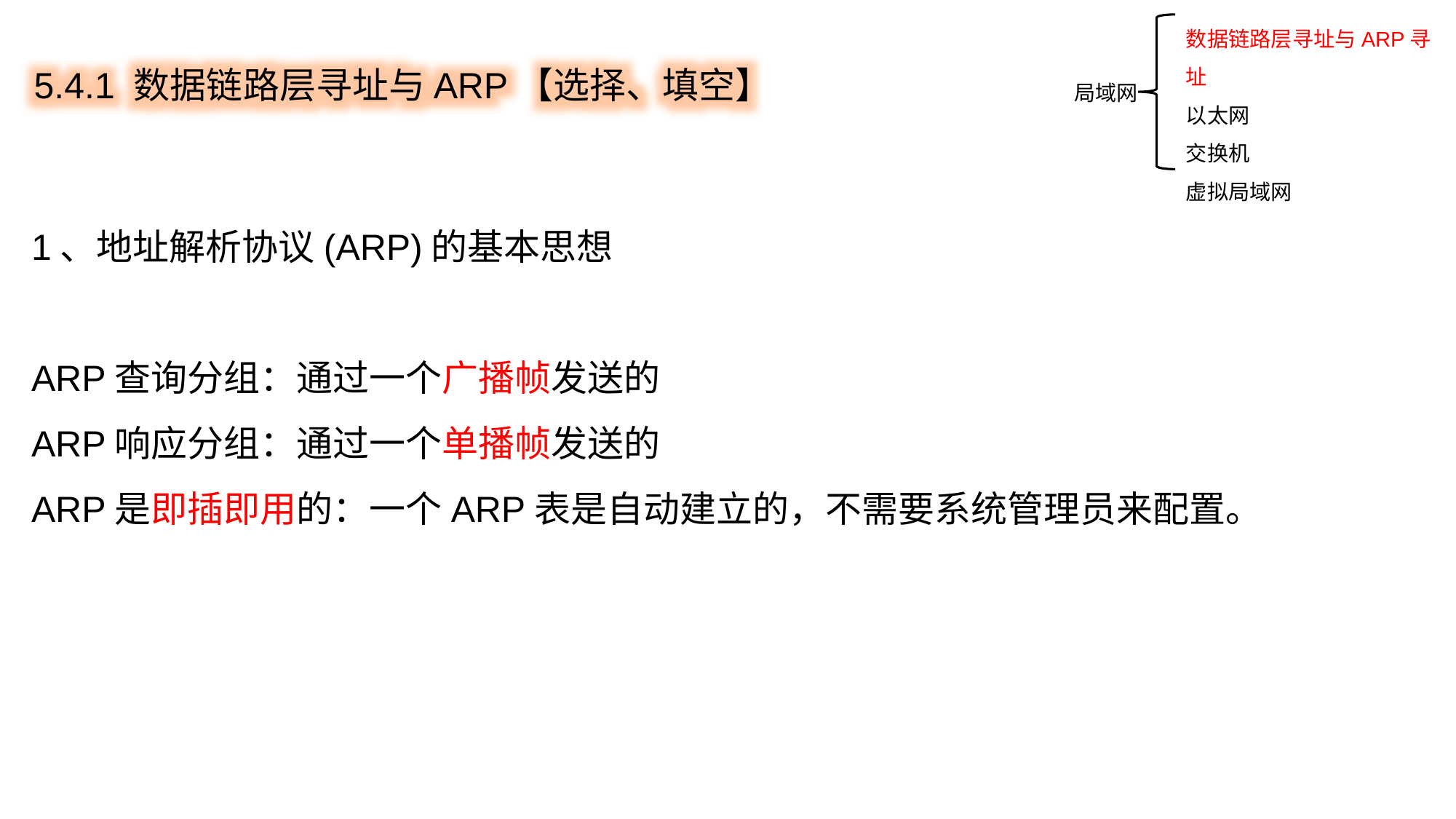

数据链路层寻址与ARP寻址
以太网
交换机
虚拟局域网

5.4.1 数据链路层寻址与ARP【选择、填空】
局域网
1、地址解析协议(ARP)的基本思想

ARP查询分组：通过一个广播帧发送的
ARP响应分组：通过一个单播帧发送的
ARP是即插即用的：一个ARP表是自动建立的，不需要系统管理员来配置。